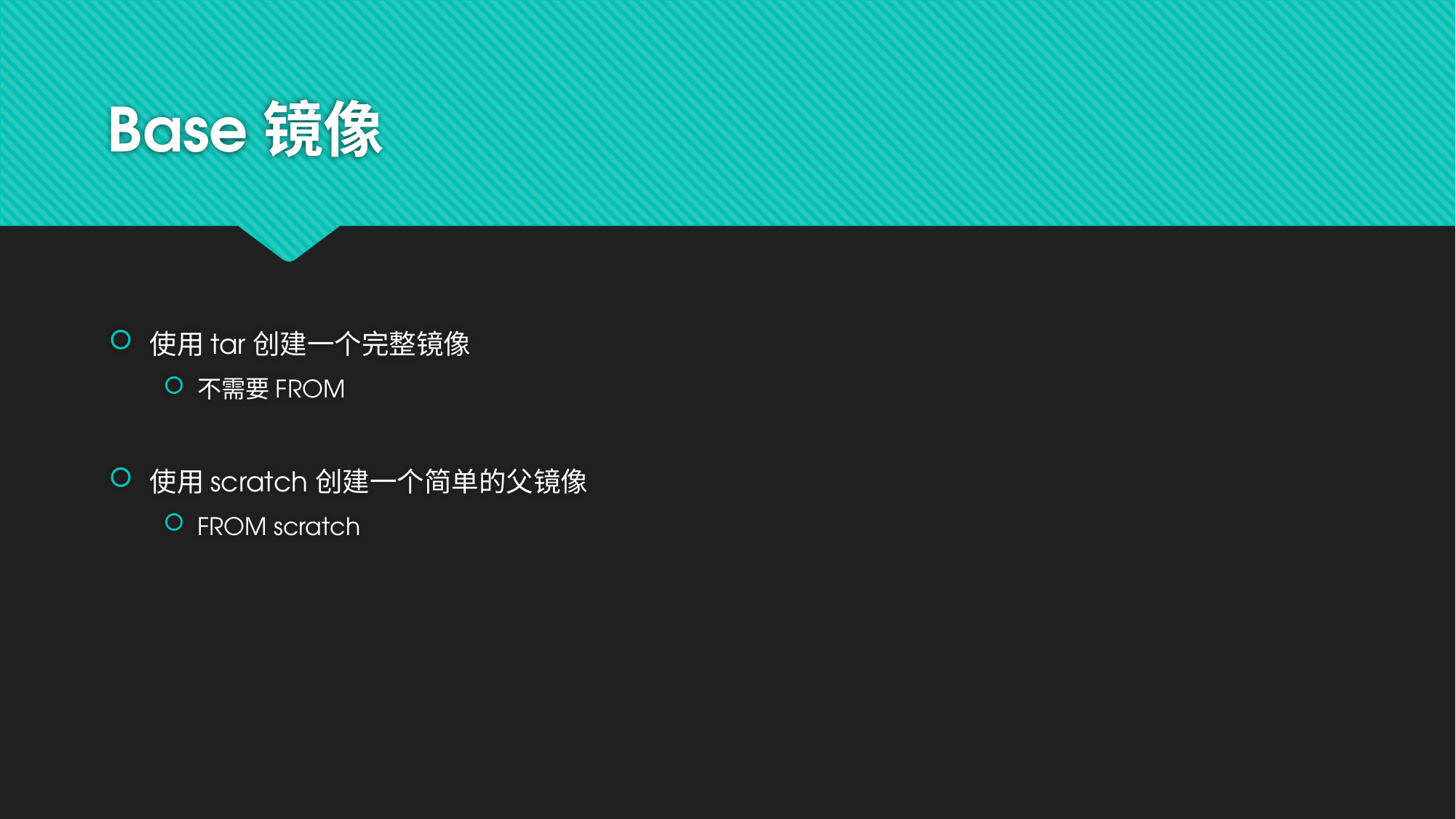

# Base镜像
使用tar创建一个完整镜像
不需要FROM

使用scratch创建一个简单的父镜像
FROM scratch